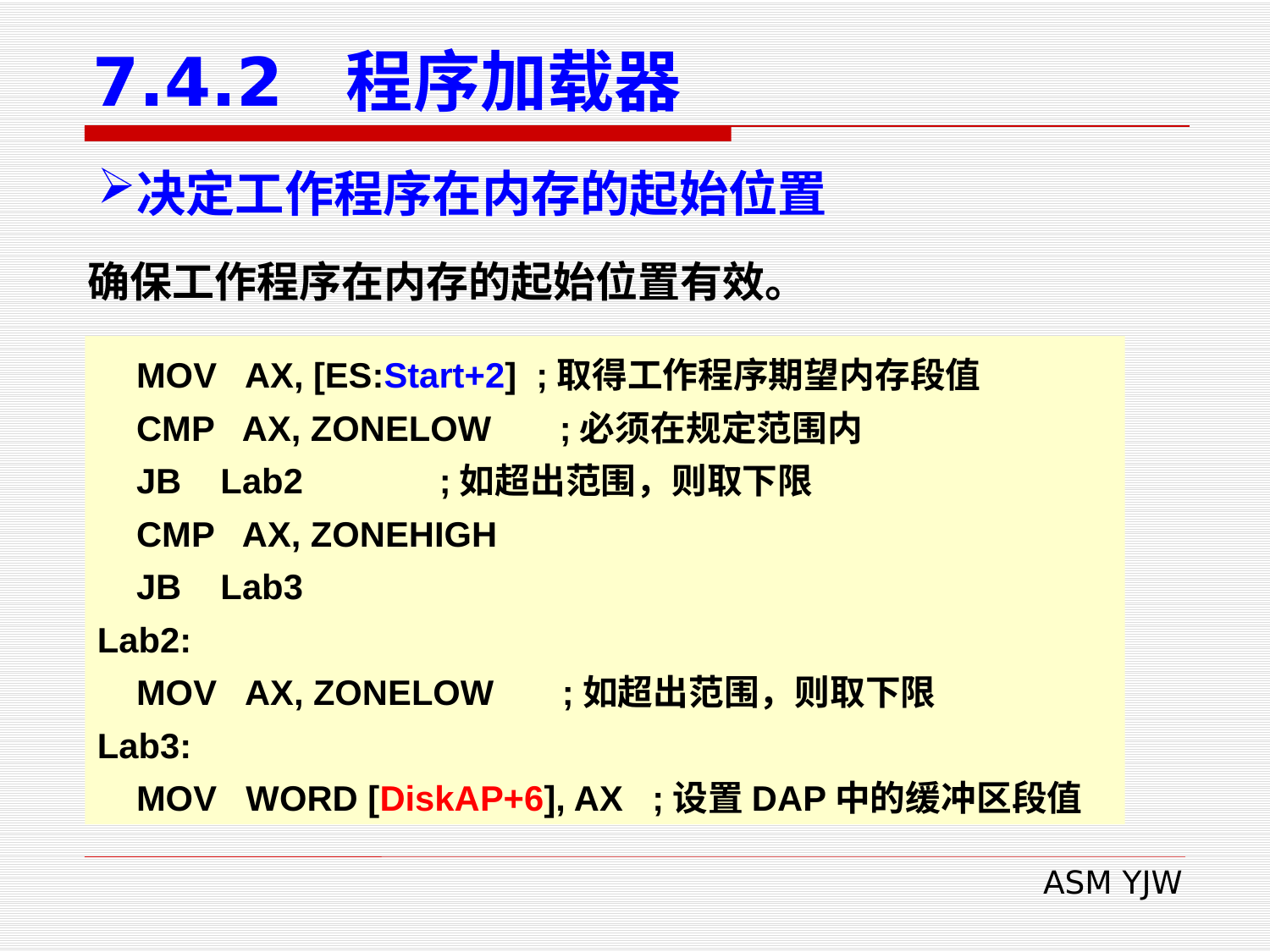

# 7.4.2  程序加载器
决定工作程序在内存的起始位置
确保工作程序在内存的起始位置有效。
    MOV   AX, [ES:Start+2]  ;取得工作程序期望内存段值
    CMP   AX, ZONELOW       ;必须在规定范围内
    JB    Lab2              ;如超出范围，则取下限
    CMP   AX, ZONEHIGH
    JB    Lab3
Lab2:
    MOV   AX, ZONELOW       ;如超出范围，则取下限
Lab3:
    MOV   WORD [DiskAP+6], AX   ;设置DAP中的缓冲区段值